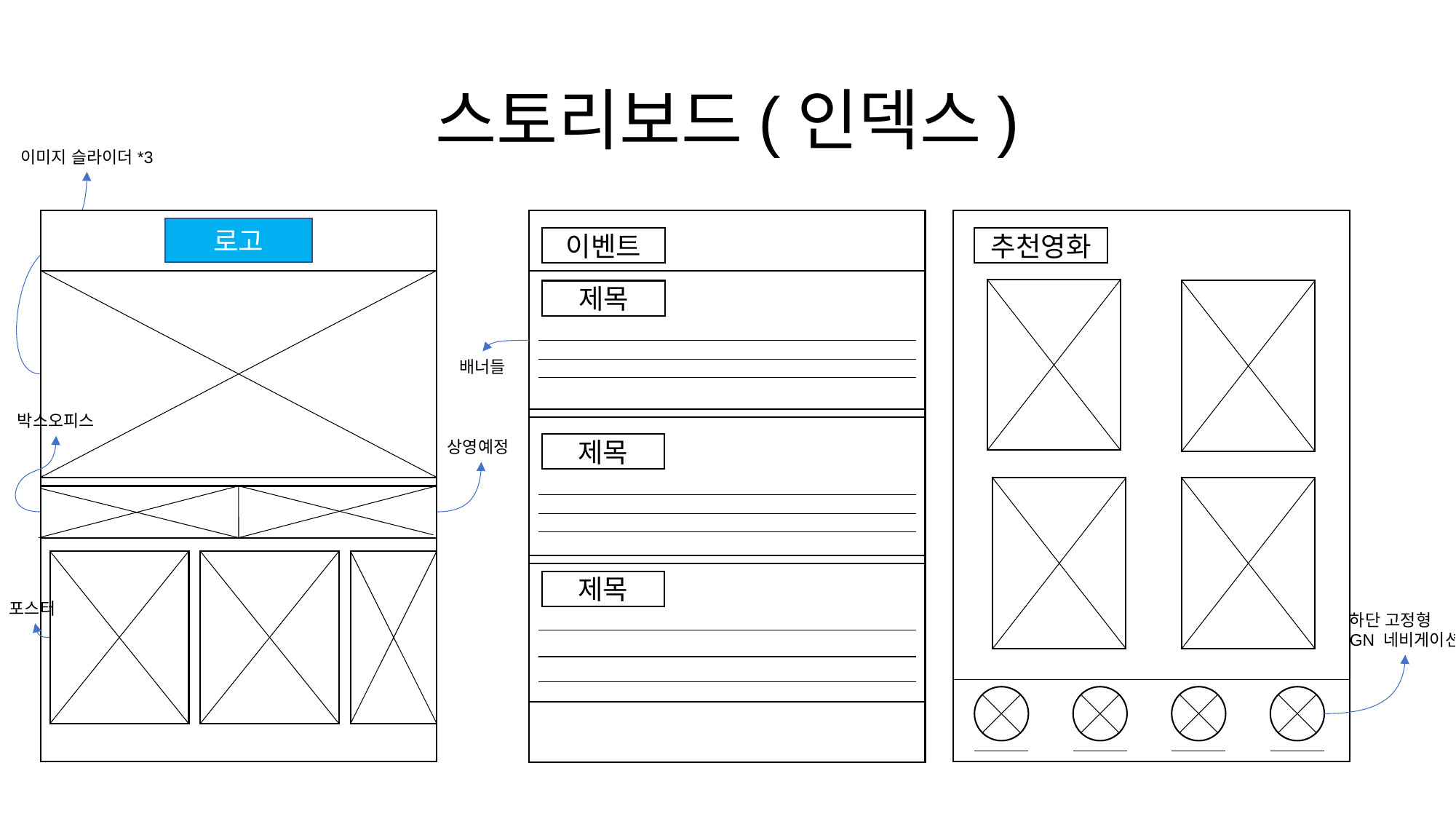

# 스토리보드(인덱스)
이미지 슬라이더*3

로고

추천영화

이벤트

제목

제목

제목
배너들
박스오피스
상영예정
포스터
하단 고정형
GN 네비게이션